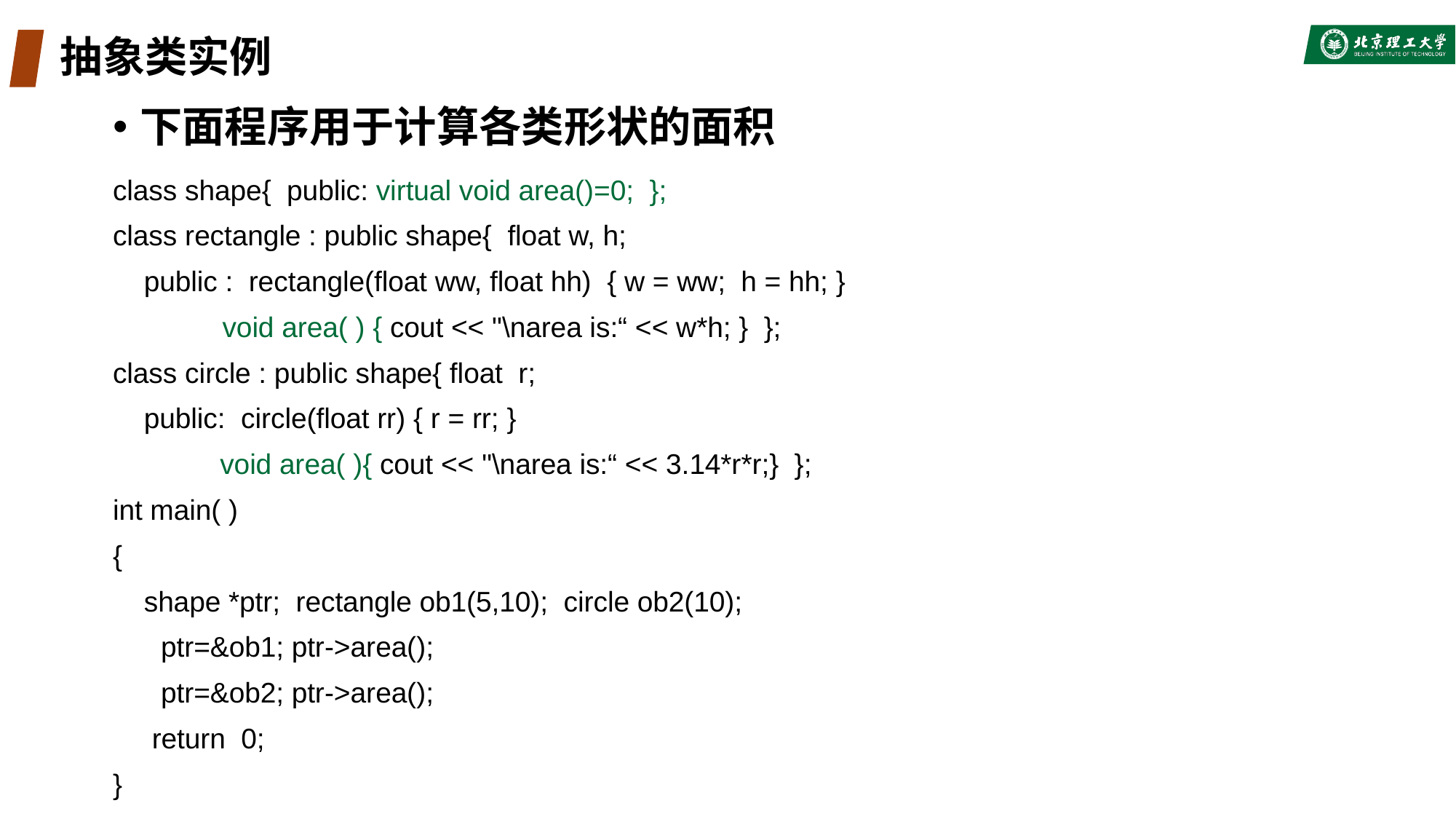

# 抽象类实例
下面程序用于计算各类形状的面积
class shape{  public: virtual void area()=0;  };
class rectangle : public shape{  float w, h;
    public :  rectangle(float ww, float hh)  { w = ww;  h = hh; }
	　　   void area( ) { cout << "\narea is:“ << w*h; }  };
class circle : public shape{ float  r;
    public:  circle(float rr) { r = rr; }
	  　    void area( ){ cout << "\narea is:“ << 3.14*r*r;}  };
int main( )
{
    shape *ptr;  rectangle ob1(5,10);  circle ob2(10);
 　ptr=&ob1; ptr->area();
 　ptr=&ob2; ptr->area();
     return  0;
}